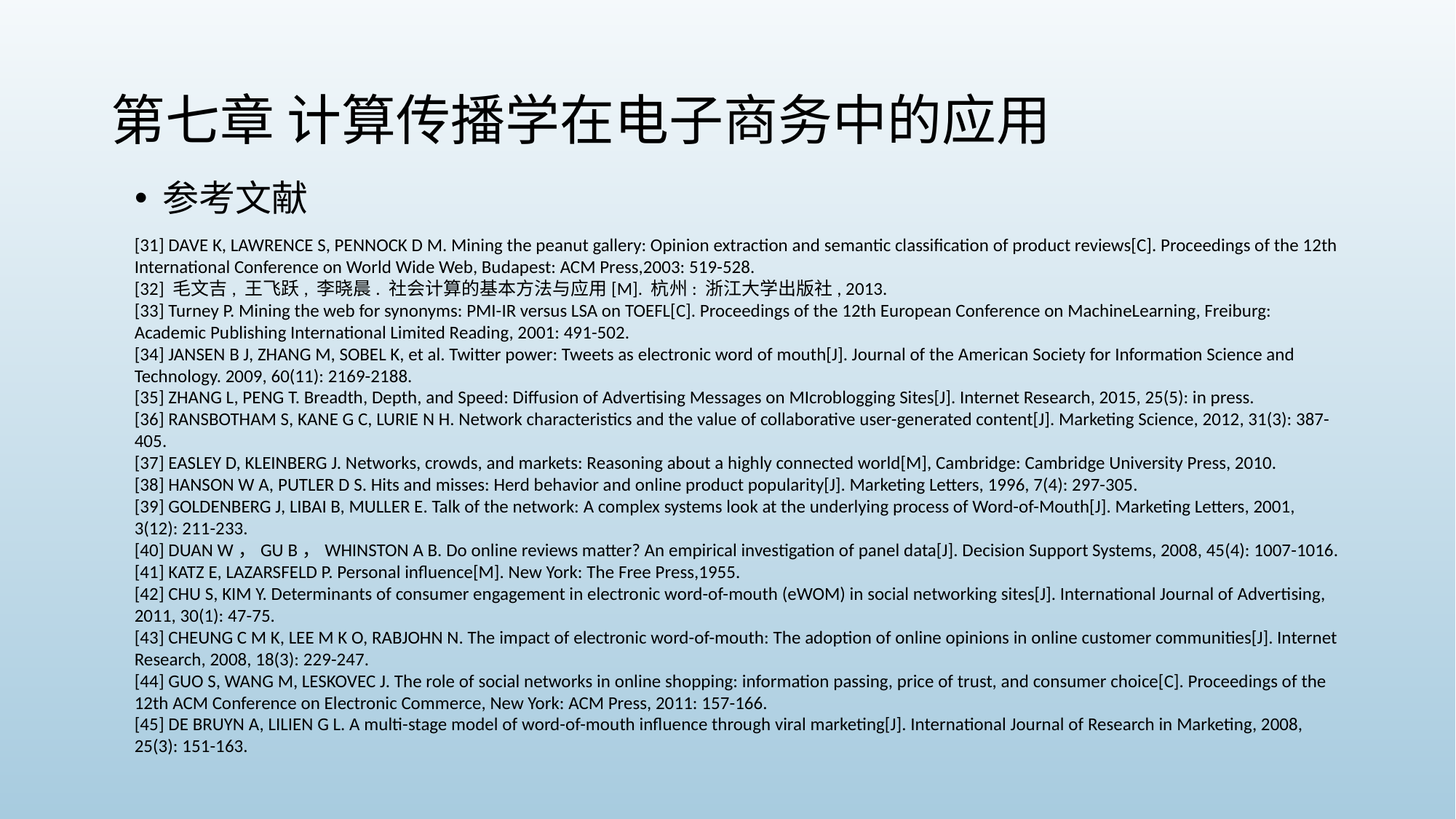

# 第七章 计算传播学在电子商务中的应用
参考文献
[31] DAVE K, LAWRENCE S, PENNOCK D M. Mining the peanut gallery: Opinion extraction and semantic classification of product reviews[C]. Proceedings of the 12th International Conference on World Wide Web, Budapest: ACM Press,2003: 519-528.
[32] 毛文吉, 王飞跃, 李晓晨. 社会计算的基本方法与应用[M]. 杭州: 浙江大学出版社, 2013.
[33] Turney P. Mining the web for synonyms: PMI-IR versus LSA on TOEFL[C]. Proceedings of the 12th European Conference on MachineLearning, Freiburg: Academic Publishing International Limited Reading, 2001: 491-502.
[34] JANSEN B J, ZHANG M, SOBEL K, et al. Twitter power: Tweets as electronic word of mouth[J]. Journal of the American Society for Information Science and Technology. 2009, 60(11): 2169-2188.
[35] ZHANG L, PENG T. Breadth, Depth, and Speed: Diffusion of Advertising Messages on MIcroblogging Sites[J]. Internet Research, 2015, 25(5): in press.
[36] RANSBOTHAM S, KANE G C, LURIE N H. Network characteristics and the value of collaborative user-generated content[J]. Marketing Science, 2012, 31(3): 387-405.
[37] EASLEY D, KLEINBERG J. Networks, crowds, and markets: Reasoning about a highly connected world[M], Cambridge: Cambridge University Press, 2010.
[38] HANSON W A, PUTLER D S. Hits and misses: Herd behavior and online product popularity[J]. Marketing Letters, 1996, 7(4): 297-305.
[39] GOLDENBERG J, LIBAI B, MULLER E. Talk of the network: A complex systems look at the underlying process of Word-of-Mouth[J]. Marketing Letters, 2001, 3(12): 211-233.
[40] DUAN W，GU B，WHINSTON A B. Do online reviews matter? An empirical investigation of panel data[J]. Decision Support Systems, 2008, 45(4): 1007-1016.
[41] KATZ E, LAZARSFELD P. Personal influence[M]. New York: The Free Press,1955.
[42] CHU S, KIM Y. Determinants of consumer engagement in electronic word-of-mouth (eWOM) in social networking sites[J]. International Journal of Advertising, 2011, 30(1): 47-75.
[43] CHEUNG C M K, LEE M K O, RABJOHN N. The impact of electronic word-of-mouth: The adoption of online opinions in online customer communities[J]. Internet Research, 2008, 18(3): 229-247.
[44] GUO S, WANG M, LESKOVEC J. The role of social networks in online shopping: information passing, price of trust, and consumer choice[C]. Proceedings of the 12th ACM Conference on Electronic Commerce, New York: ACM Press, 2011: 157-166.
[45] DE BRUYN A, LILIEN G L. A multi-stage model of word-of-mouth influence through viral marketing[J]. International Journal of Research in Marketing, 2008, 25(3): 151-163.